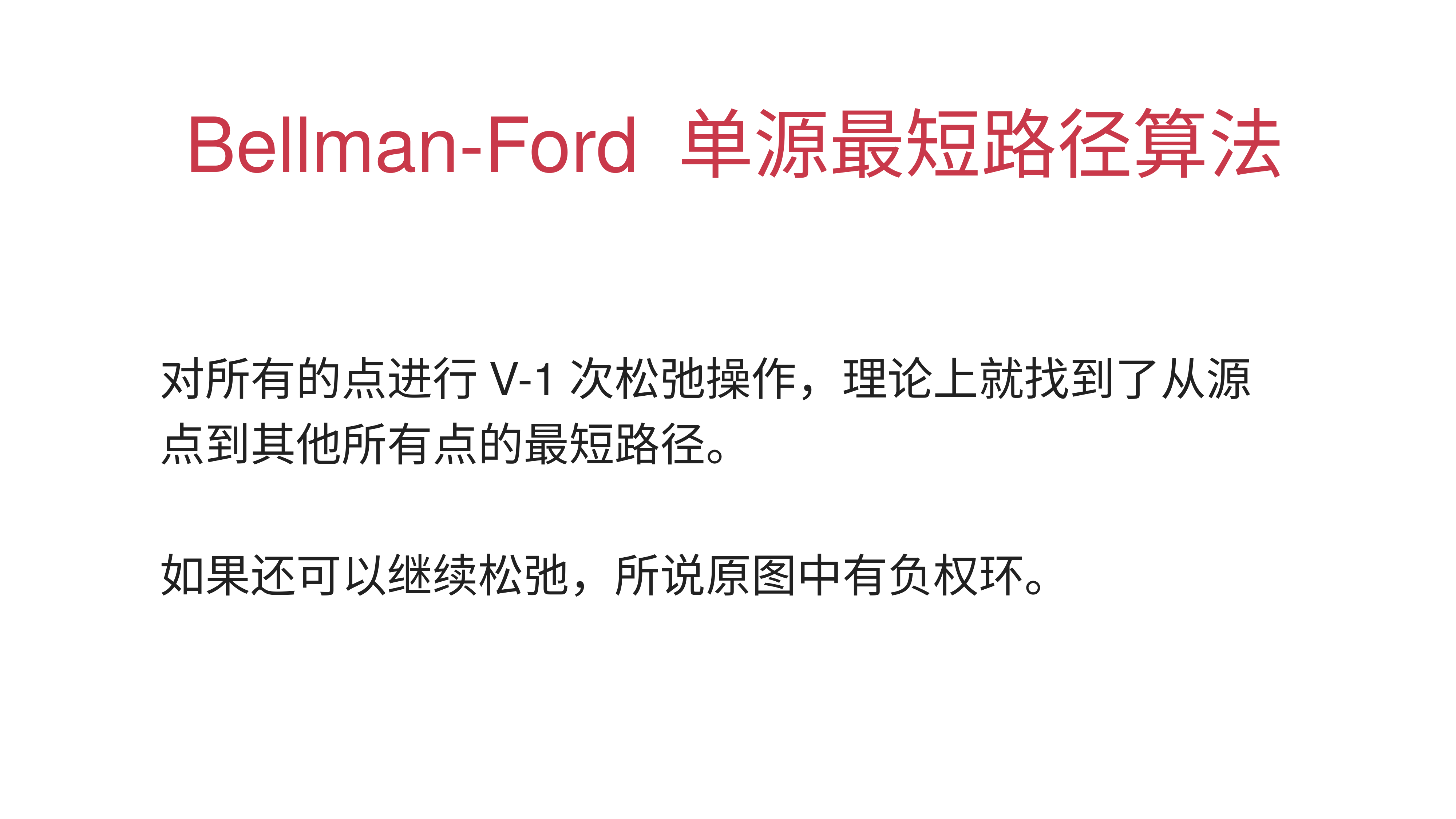

# Bellman-Ford 单源最短路径算法
对所有的点进行V-1次松弛操作，理论上就找到了从源点到其他所有点的最短路径。

如果还可以继续松弛，所说原图中有负权环。